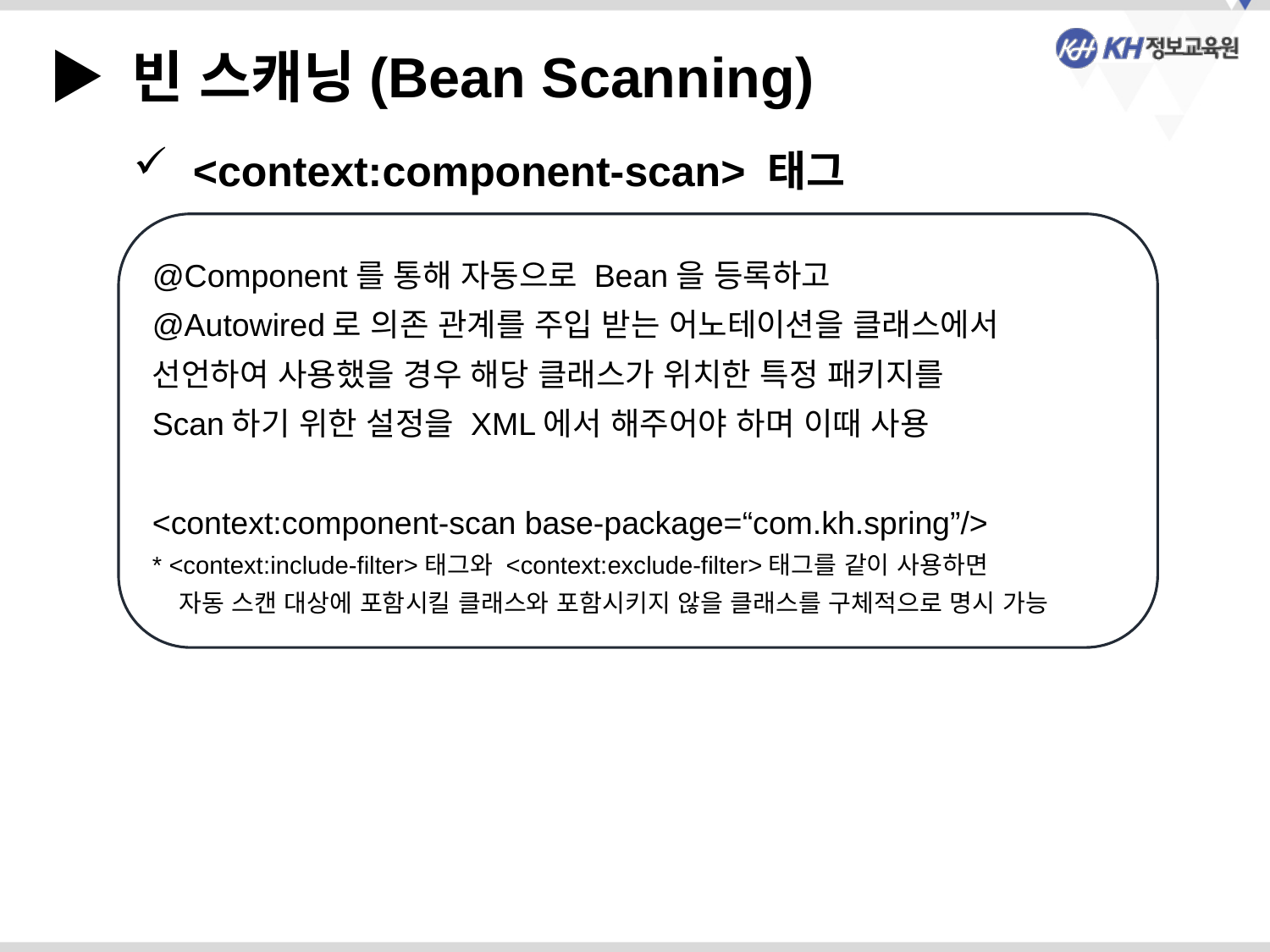

▶ 빈 스캐닝(Bean Scanning)
 <context:component-scan> 태그
@Component를 통해 자동으로 Bean을 등록하고
@Autowired로 의존 관계를 주입 받는 어노테이션을 클래스에서
선언하여 사용했을 경우 해당 클래스가 위치한 특정 패키지를
Scan하기 위한 설정을 XML에서 해주어야 하며 이때 사용

<context:component-scan base-package=“com.kh.spring”/>
* <context:include-filter>태그와 <context:exclude-filter>태그를 같이 사용하면
   자동 스캔 대상에 포함시킬 클래스와 포함시키지 않을 클래스를 구체적으로 명시 가능